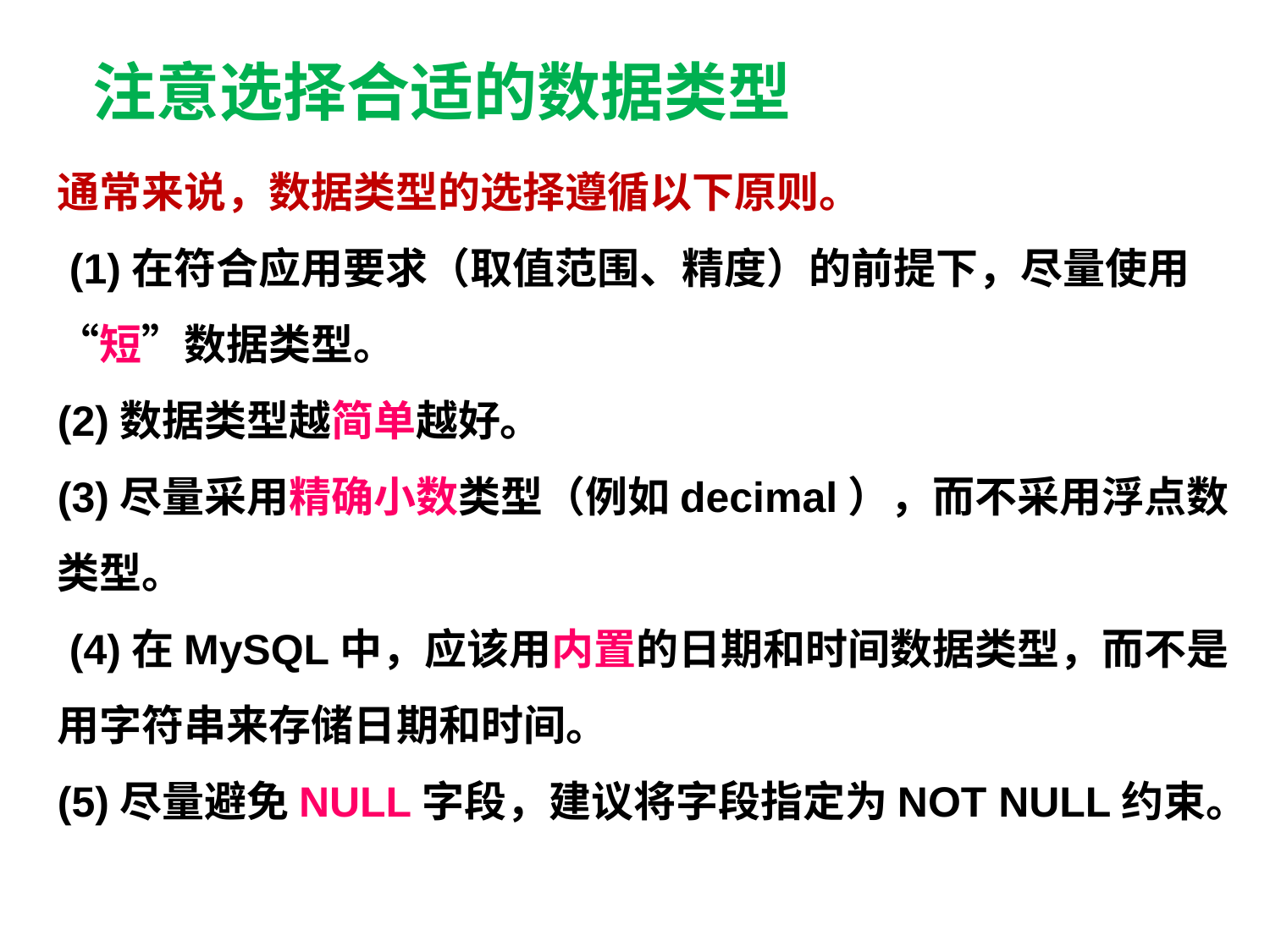

注意选择合适的数据类型
通常来说，数据类型的选择遵循以下原则。
 (1)在符合应用要求（取值范围、精度）的前提下，尽量使用“短”数据类型。
(2)数据类型越简单越好。
(3)尽量采用精确小数类型（例如decimal），而不采用浮点数类型。
 (4)在MySQL中，应该用内置的日期和时间数据类型，而不是用字符串来存储日期和时间。
(5)尽量避免NULL字段，建议将字段指定为NOT NULL约束。